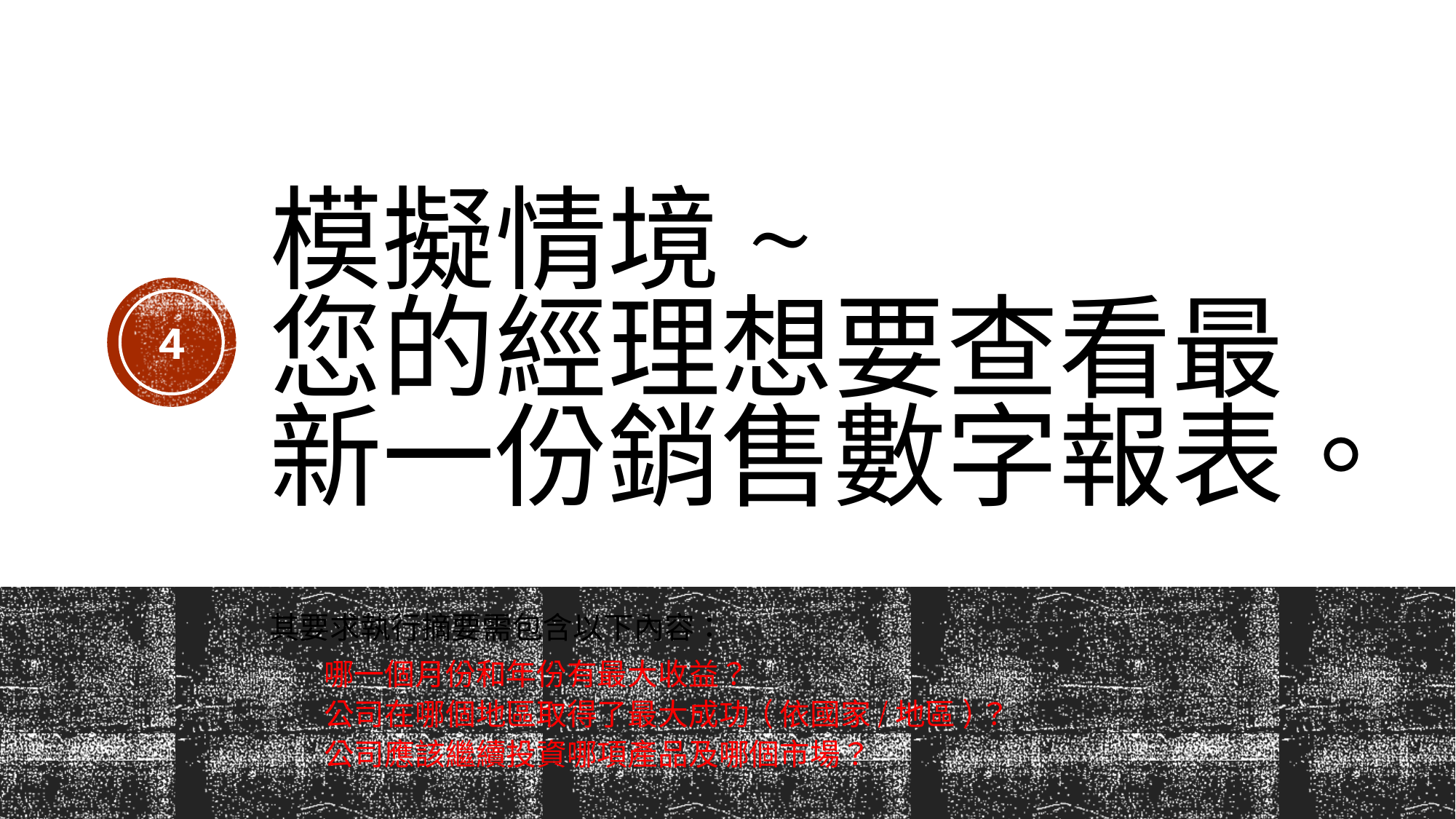

# 模擬情境~ 您的經理想要查看最新一份銷售數字報表。
4
其要求執行摘要需包含以下內容：
哪一個月份和年份有最大收益？
公司在哪個地區取得了最大成功 (依國家/地區)？
公司應該繼續投資哪項產品及哪個市場？